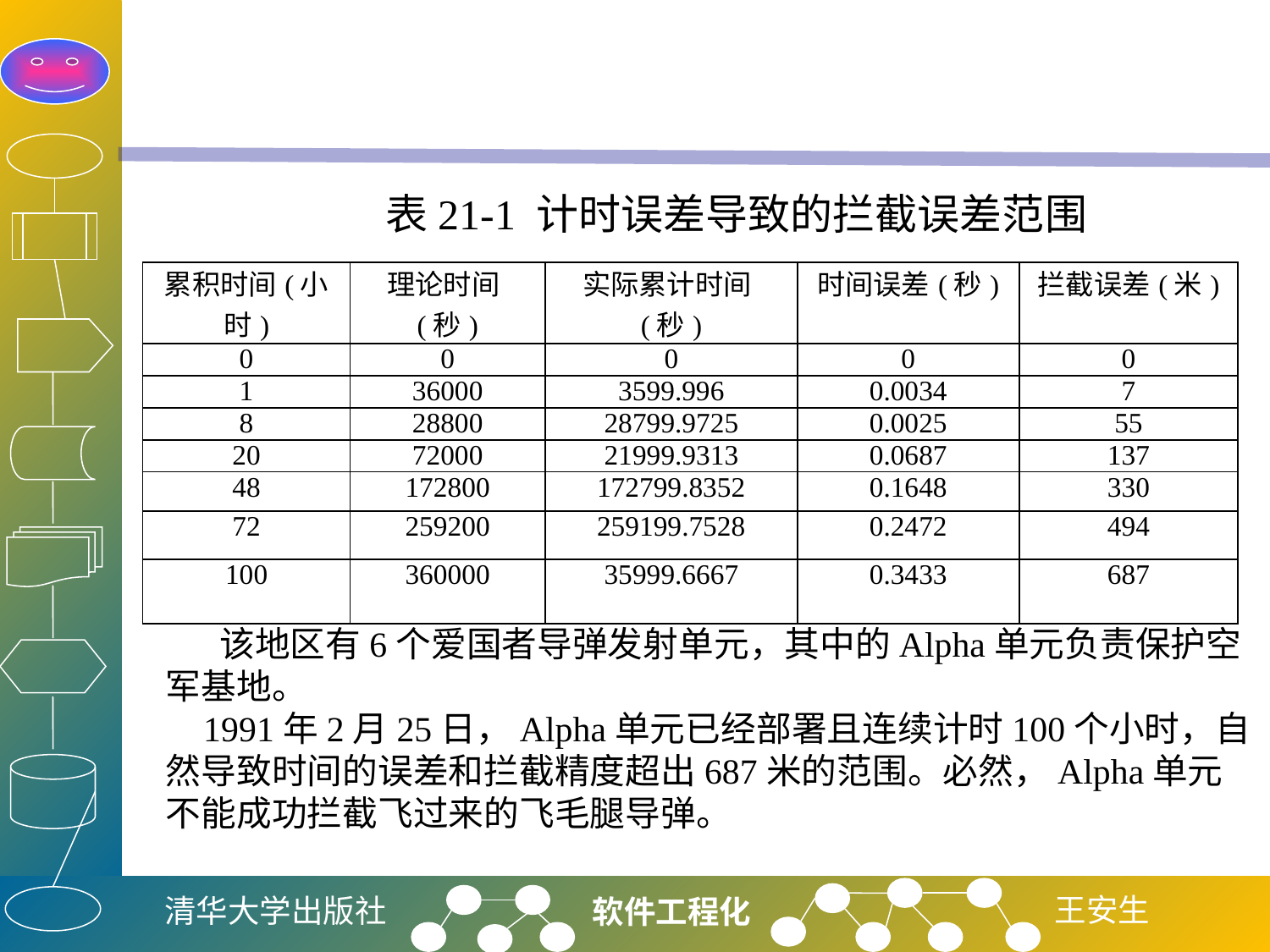

#
表21-1 计时误差导致的拦截误差范围
| 累积时间(小时) | 理论时间(秒) | 实际累计时间(秒) | 时间误差(秒) | 拦截误差(米) |
| --- | --- | --- | --- | --- |
| 0 | 0 | 0 | 0 | 0 |
| 1 | 36000 | 3599.996 | 0.0034 | 7 |
| 8 | 28800 | 28799.9725 | 0.0025 | 55 |
| 20 | 72000 | 21999.9313 | 0.0687 | 137 |
| 48 | 172800 | 172799.8352 | 0.1648 | 330 |
| 72 | 259200 | 259199.7528 | 0.2472 | 494 |
| 100 | 360000 | 35999.6667 | 0.3433 | 687 |
 该地区有6个爱国者导弹发射单元，其中的Alpha单元负责保护空军基地。
1991年2月25日，Alpha单元已经部署且连续计时100个小时，自然导致时间的误差和拦截精度超出687米的范围。必然，Alpha单元不能成功拦截飞过来的飞毛腿导弹。